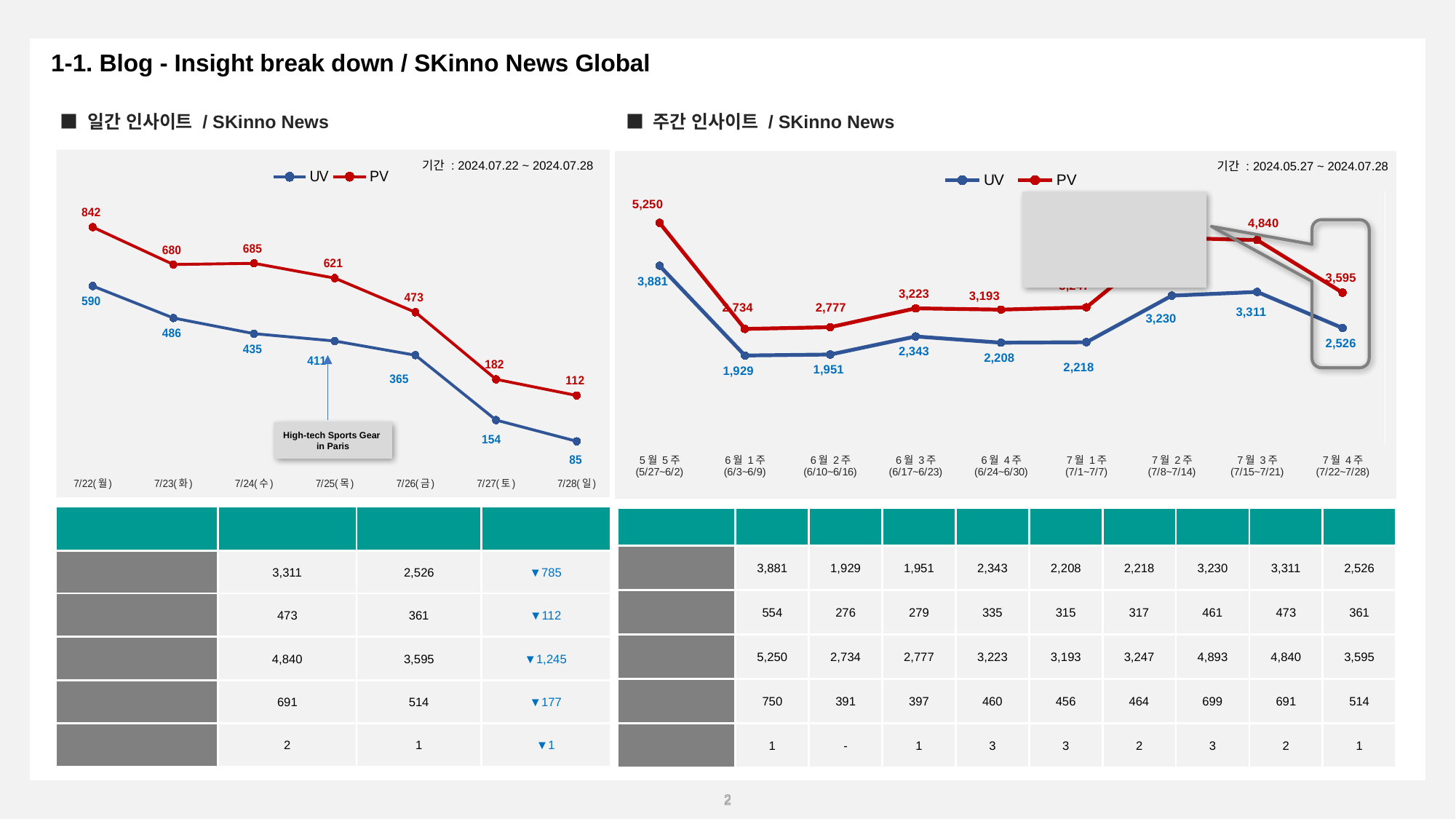

1-1. Blog - Insight break down / SKinno News Global
■ 일간 인사이트 / SKinno News
■ 주간 인사이트 / SKinno News

### Chart

| Category |  |  |
|---|---|---|
| 7/22(월) | 590.0 | 842.0 |
| 7/23(화) | 486.0 | 680.0 |
| 7/24(수) | 435.0 | 685.0 |
| 7/25(목) | 411.0 | 621.0 |
| 7/26(금) | 365.0 | 473.0 |
| 7/27(토) | 154.0 | 182.0 |
| 7/28(일) | 85.0 | 112.0 |

### Chart

| Category |  |  |
|---|---|---|
| 5월 5주
(5/27~6/2) | 3881.0 | 5250.0 |
| 6월 1주
(6/3~6/9) | 1929.0 | 2734.0 |
| 6월 2주
(6/10~6/16) | 1951.0 | 2777.0 |
| 6월 3주
(6/17~6/23) | 2343.0 | 3223.0 |
| 6월 4주
(6/24~6/30) | 2208.0 | 3193.0 |
| 7월 1주
(7/1~7/7) | 2218.0 | 3247.0 |
| 7월 2주
(7/8~7/14) | 3230.0 | 4893.0 |
| 7월 3주
(7/15~7/21) | 3311.0 | 4840.0 |
| 7월 4주
(7/22~7/28) | 2526.0 | 3595.0 |
기간 : 2024.07.22 ~ 2024.07.28
기간 : 2024.05.27 ~ 2024.07.28

High-tech Sports Gear
in Paris
| 날짜 | 5월5주 | 6월1주 | 6월2주 | 6월3주 | 6월4주 | 7월1주 | 7월2주 | 7월3주 | 7월4주 |
| --- | --- | --- | --- | --- | --- | --- | --- | --- | --- |
| 주간 총 방문자 수 | 3,881 | 1,929 | 1,951 | 2,343 | 2,208 | 2,218 | 3,230 | 3,311 | 2,526 |
| 일 방문자 수 | 554 | 276 | 279 | 335 | 315 | 317 | 461 | 473 | 361 |
| 주간 총 페이지뷰 | 5,250 | 2,734 | 2,777 | 3,223 | 3,193 | 3,247 | 4,893 | 4,840 | 3,595 |
| 일페이지뷰 | 750 | 391 | 397 | 460 | 456 | 464 | 699 | 691 | 514 |
| 콘텐츠 | 1 | - | 1 | 3 | 3 | 2 | 3 | 2 | 1 |
| 구분 | 전주 | 금주 | 증감 |
| --- | --- | --- | --- |
| 주간 총 방문자 수 | 3,311 | 2,526 | ▼785 |
| 일 방문자 수 | 473 | 361 | ▼112 |
| 주간 총 페이지뷰 | 4,840 | 3,595 | ▼1,245 |
| 일페이지뷰 | 691 | 514 | ▼177 |
| 콘텐츠 | 2 | 1 | ▼1 |